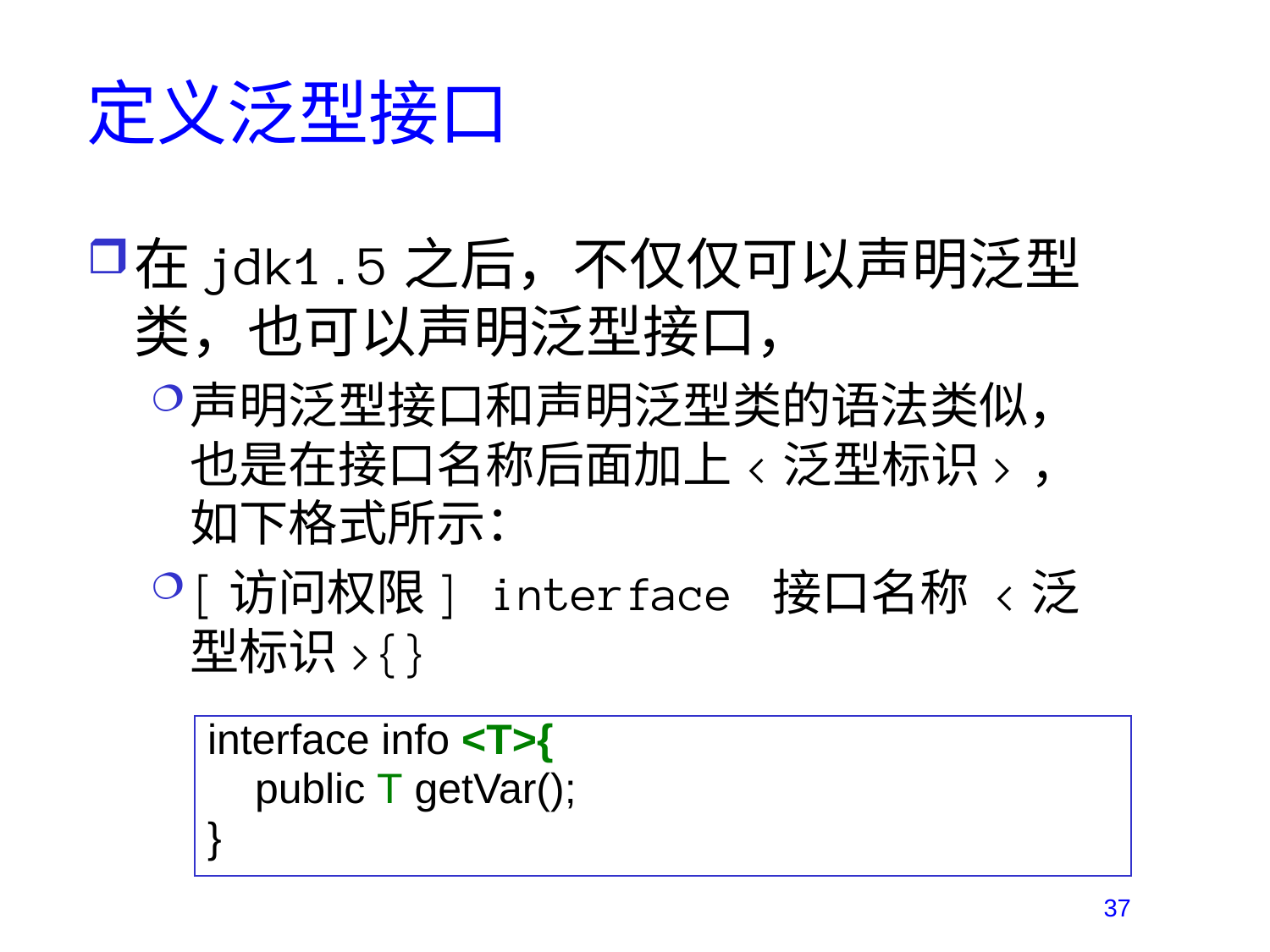

# 定义泛型接口
在jdk1.5之后，不仅仅可以声明泛型类，也可以声明泛型接口，
声明泛型接口和声明泛型类的语法类似，也是在接口名称后面加上<泛型标识>，如下格式所示：
[访问权限] interface 接口名称 <泛型标识>{}

interface info <T>{
    public T getVar();
}
37